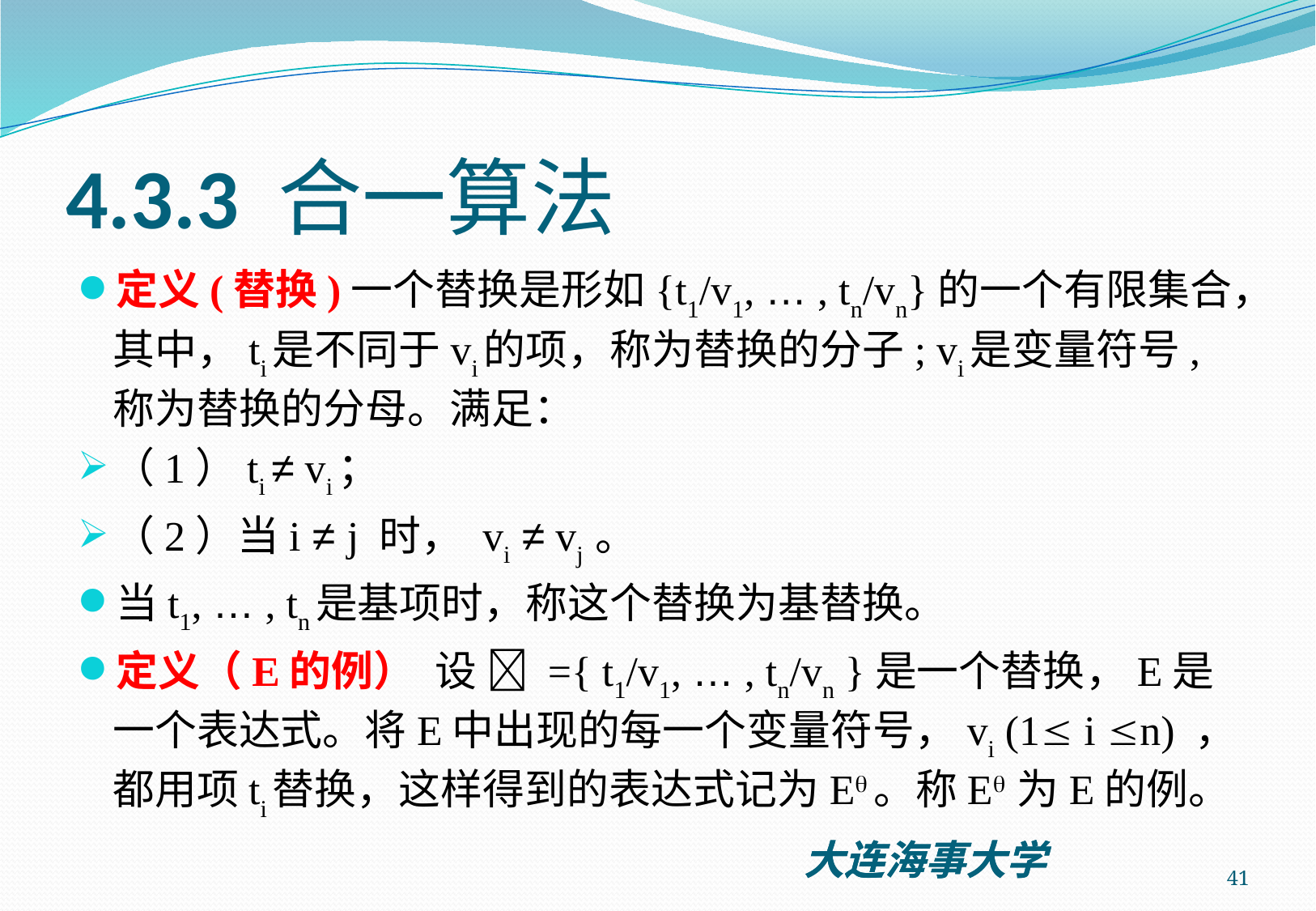

# 4.3.3 合一算法
定义(替换)一个替换是形如{t1/v1, … , tn/vn}的一个有限集合，其中，ti是不同于vi的项，称为替换的分子; vi是变量符号,称为替换的分母。满足：
（1）ti ≠ vi；
（2）当i ≠ j 时， vi ≠ vj 。
当t1, … , tn是基项时，称这个替换为基替换。
定义（E的例）  设 θ ={ t1/v1, … , tn/vn }是一个替换，E是一个表达式。将E中出现的每一个变量符号，vi (1≤ i ≤n) ，都用项ti替换，这样得到的表达式记为Eθ。称Eθ 为E的例。

41